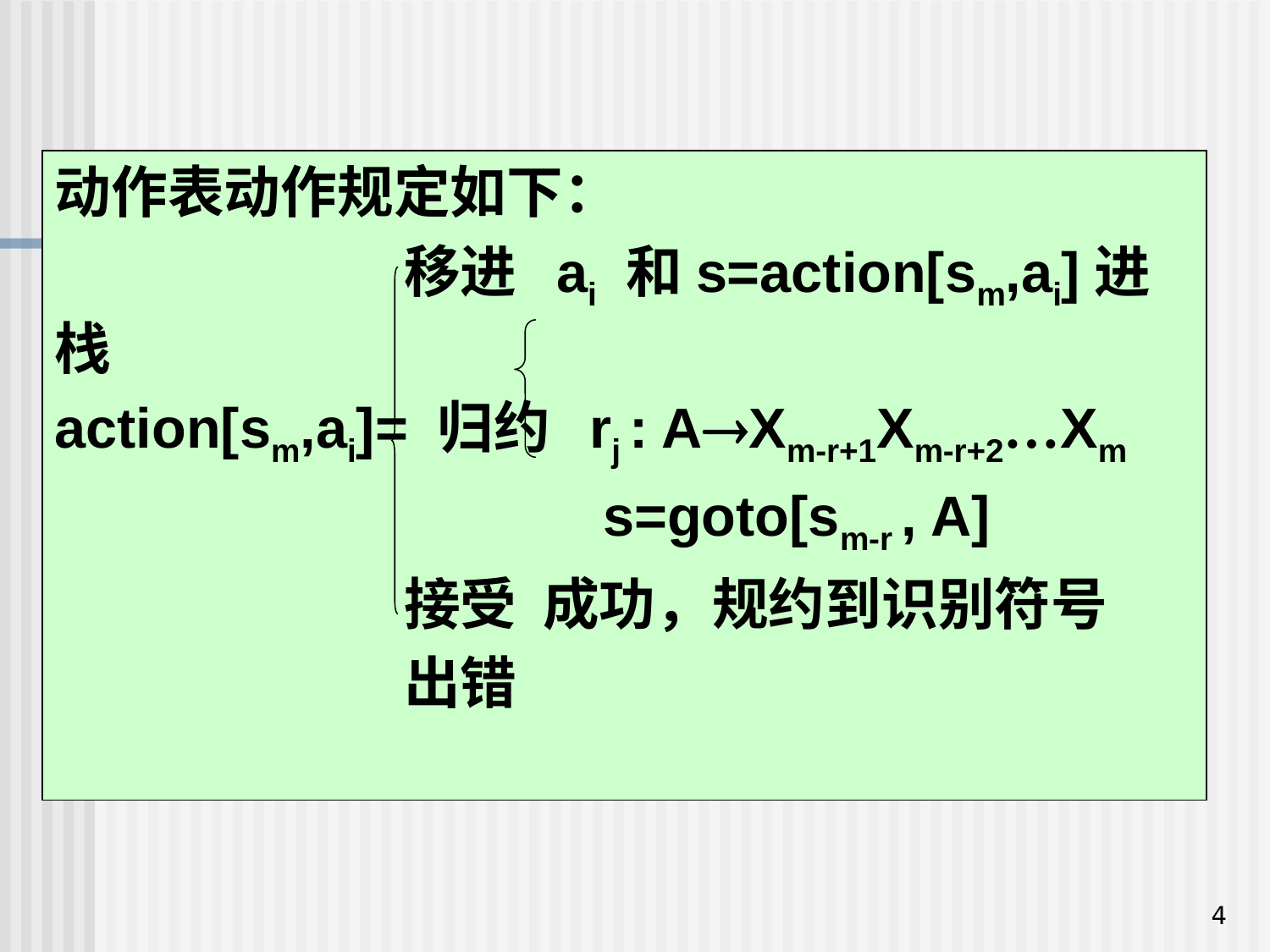

动作表动作规定如下：
                          移进  ai 和s=action[sm,ai]进栈
action[sm,ai]= 归约  rj : A→Xm-r+1Xm-r+2…Xm
                                   s=goto[sm-r , A]
                          接受  成功，规约到识别符号
                          出错

4